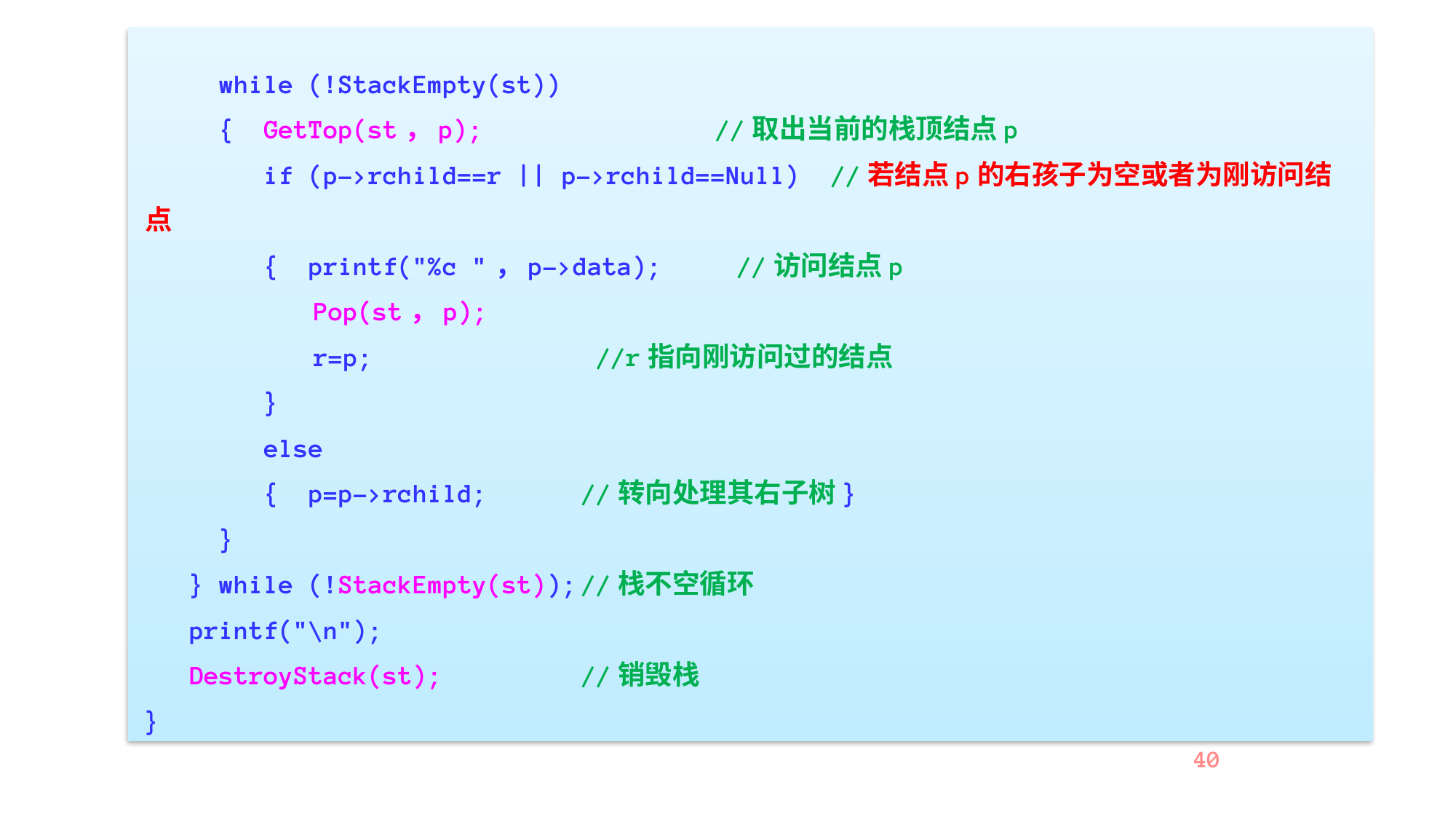

while (!StackEmpty(st))
     {  GetTop(st，p);	         //取出当前的栈顶结点p
        if (p->rchild==r || p->rchild==Null)  //若结点p的右孩子为空或者为刚访问结点
        {  printf("%c "，p->data);     //访问结点p
	    Pop(st，p);
	    r=p;		 //r指向刚访问过的结点
        }
        else
        {  p=p->rchild;	//转向处理其右子树}
     }
   } while (!StackEmpty(st));	//栈不空循环
   printf("\n");
   DestroyStack(st);		//销毁栈
}
40